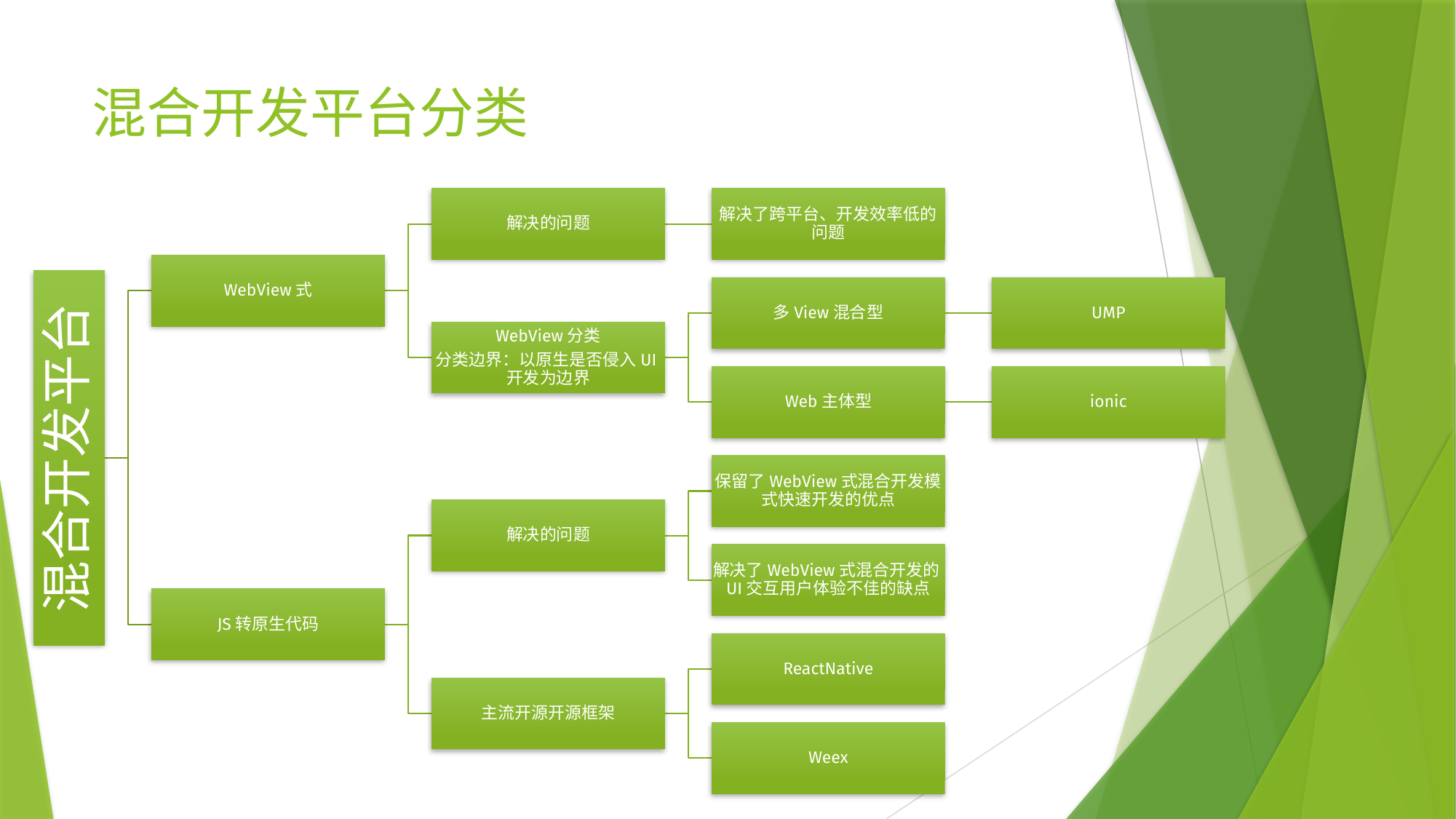

# 混合开发平台分类

混合开发平台
WebView式
解决的问题
解决了跨平台、开发效率低的问题
WebView分类
分类边界：以原生是否侵入UI开发为边界
多View混合型
UMP
Web主体型
ionic
JS转原生代码
解决的问题
保留了WebView式混合开发模式快速开发的优点
解决了WebView式混合开发的UI交互用户体验不佳的缺点
主流开源开源框架
ReactNative
Weex